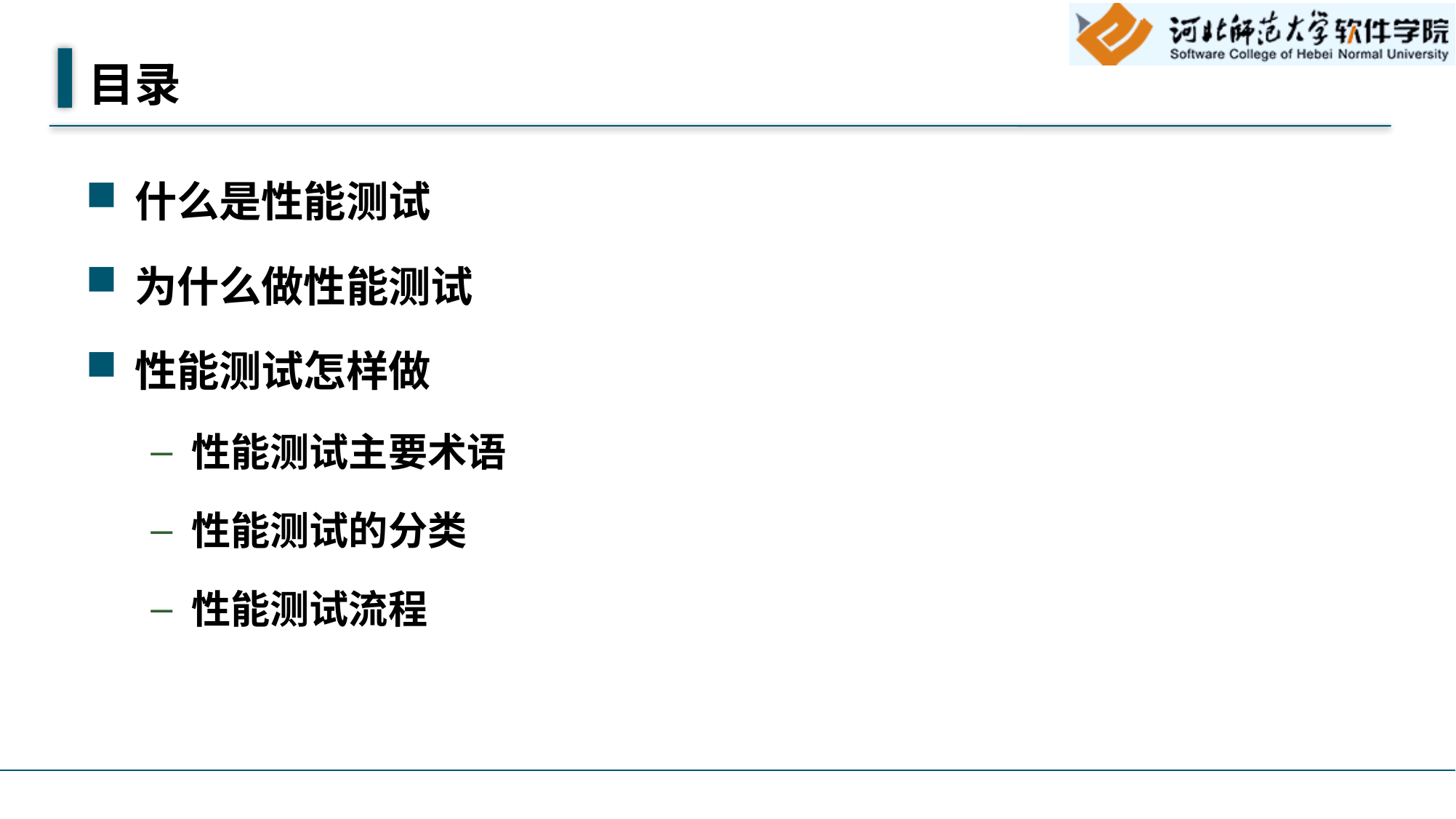

# 目录
什么是性能测试
为什么做性能测试
性能测试怎样做
性能测试主要术语
性能测试的分类
性能测试流程